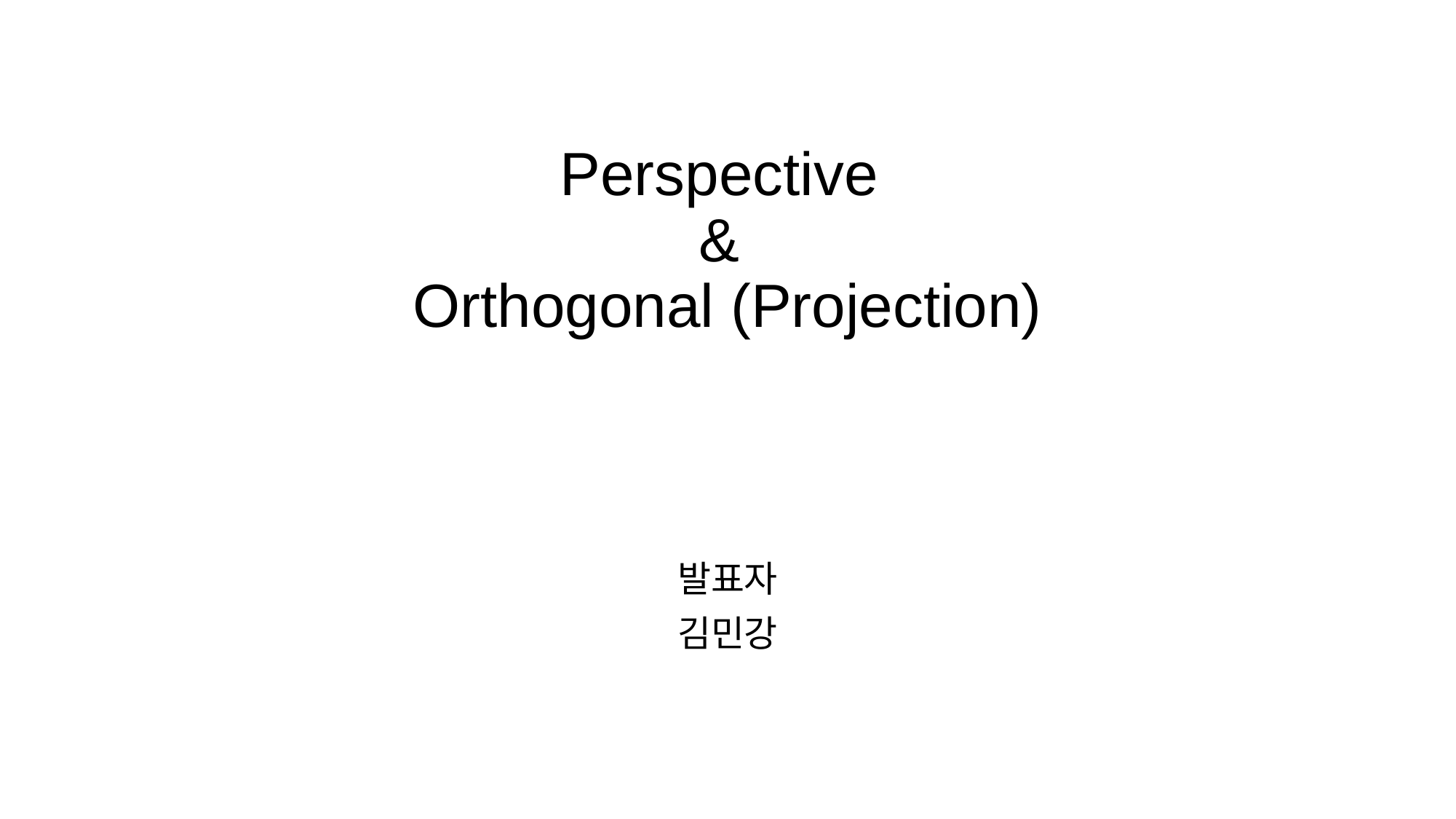

# Perspective & Orthogonal (Projection)
발표자
김민강